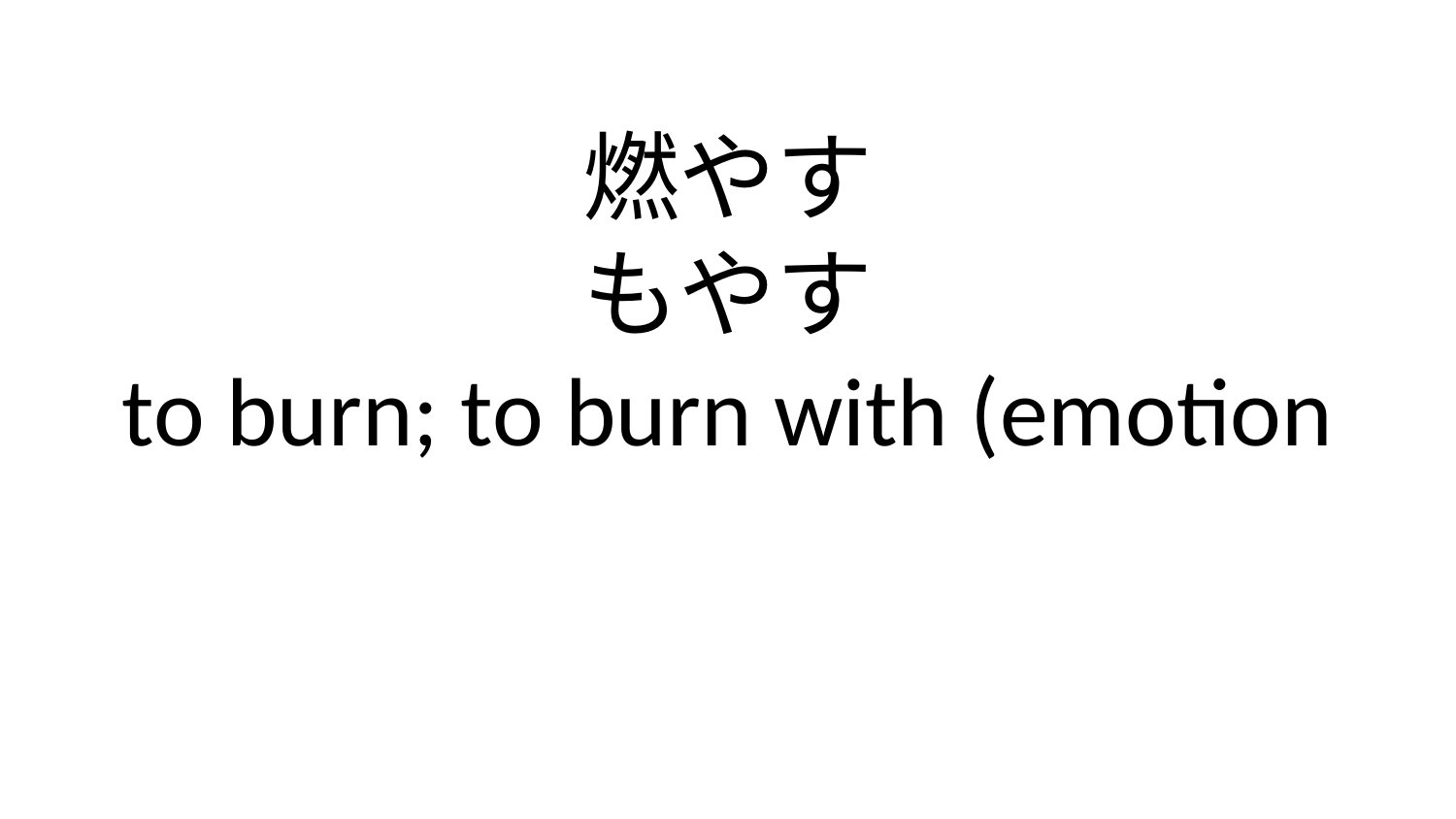

燃やす
もやす
to burn; to burn with (emotion